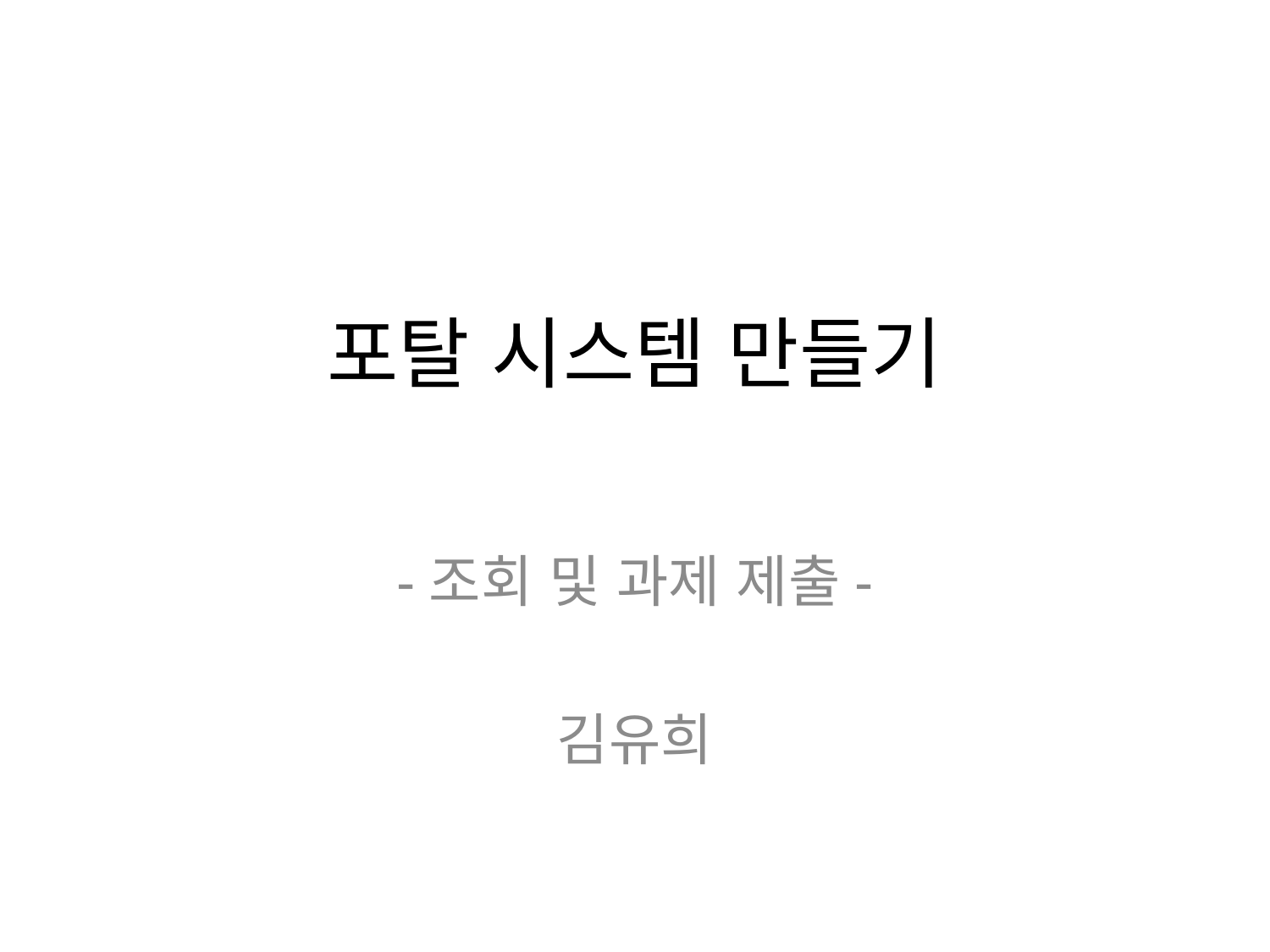

# 포탈 시스템 만들기
-조회 및 과제 제출-

김유희